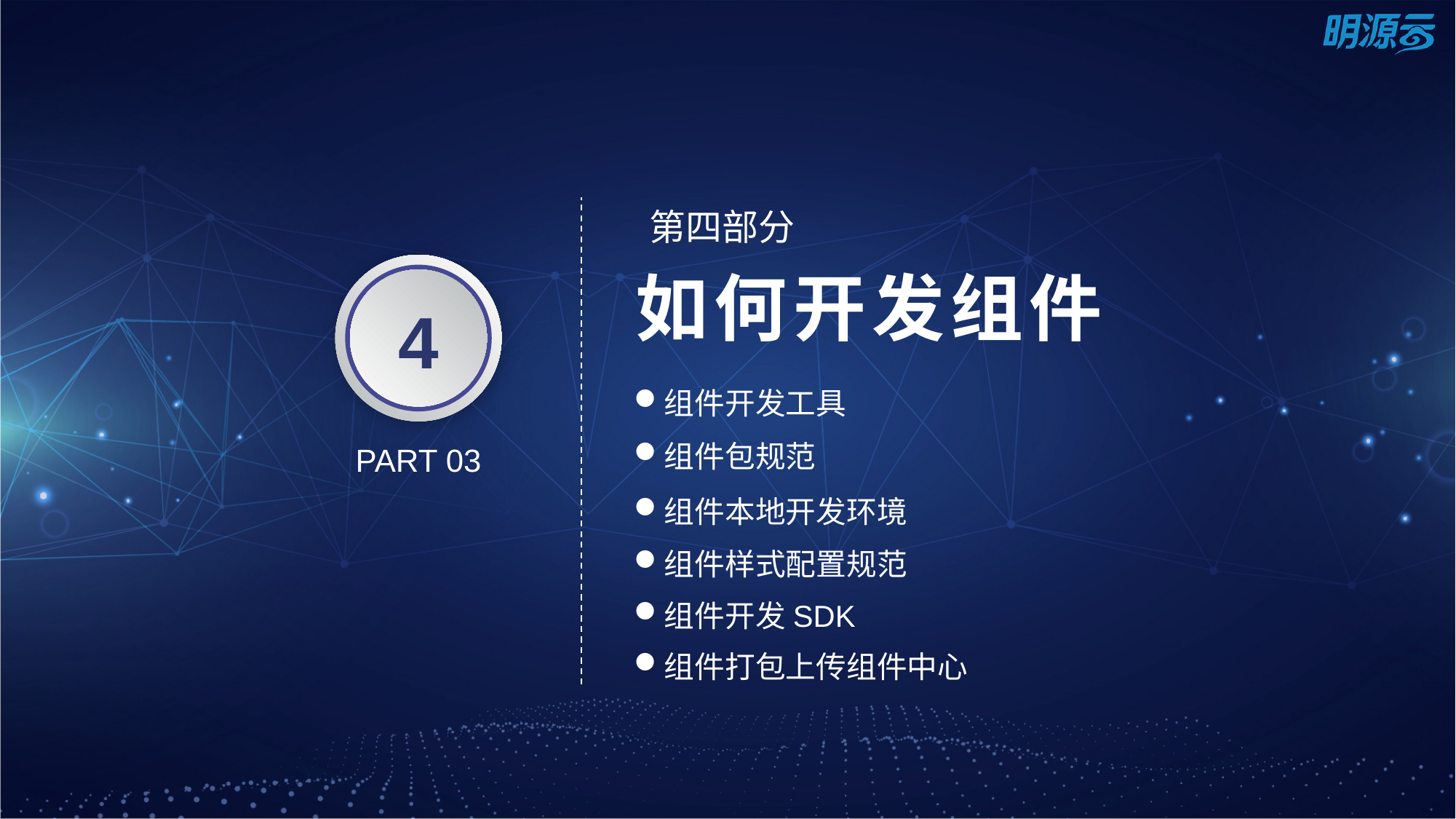

第四部分

如何开发组件

4
组件开发工具
组件包规范
PART 03
组件本地开发环境
组件样式配置规范
组件开发SDK
组件打包上传组件中心